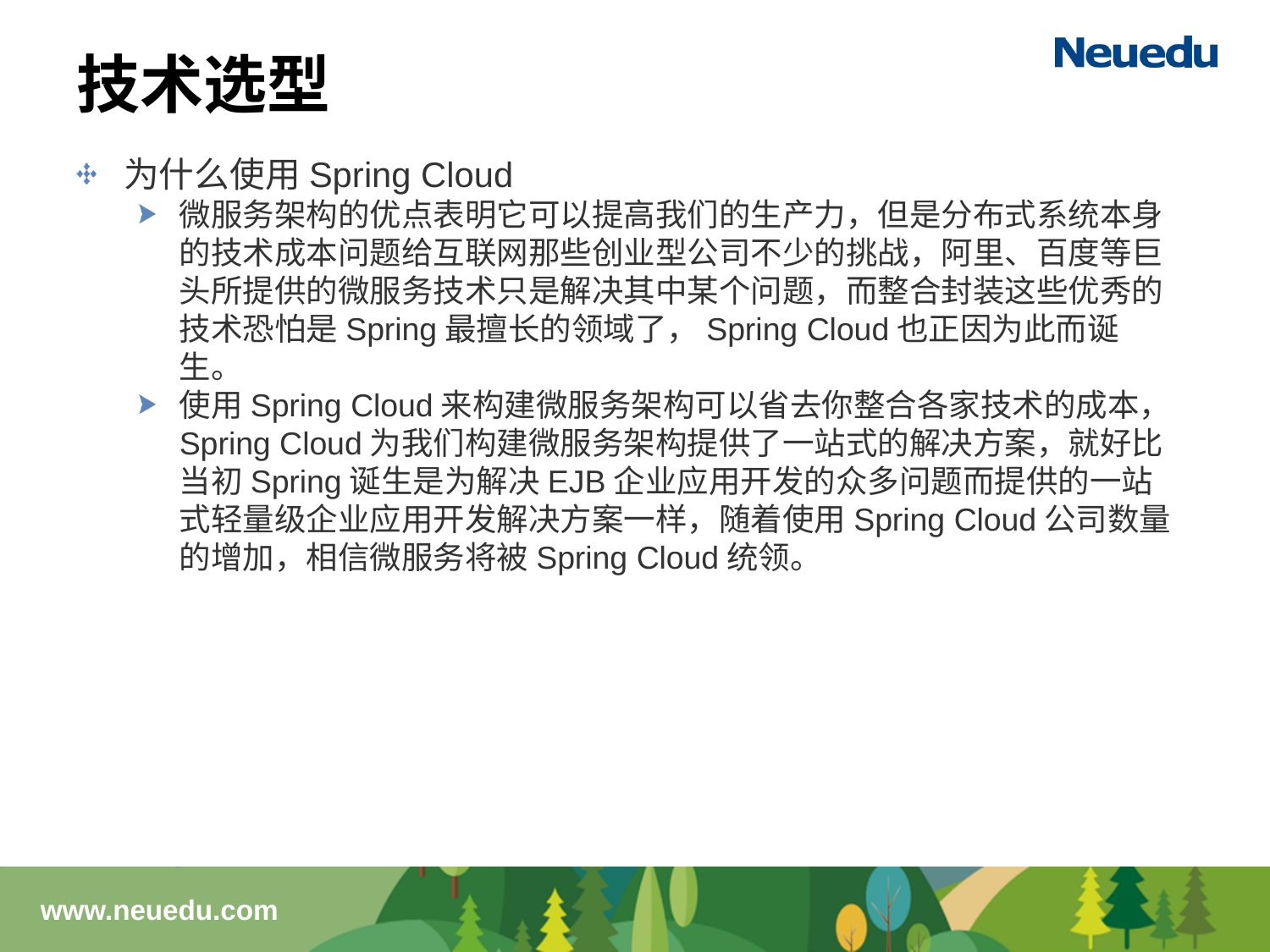

# 技术选型
为什么使用Spring Cloud
微服务架构的优点表明它可以提高我们的生产力，但是分布式系统本身的技术成本问题给互联网那些创业型公司不少的挑战，阿里、百度等巨头所提供的微服务技术只是解决其中某个问题，而整合封装这些优秀的技术恐怕是Spring最擅长的领域了，Spring Cloud也正因为此而诞生。
使用Spring Cloud来构建微服务架构可以省去你整合各家技术的成本，Spring Cloud为我们构建微服务架构提供了一站式的解决方案，就好比当初Spring诞生是为解决EJB企业应用开发的众多问题而提供的一站式轻量级企业应用开发解决方案一样，随着使用Spring Cloud公司数量的增加，相信微服务将被Spring Cloud统领。